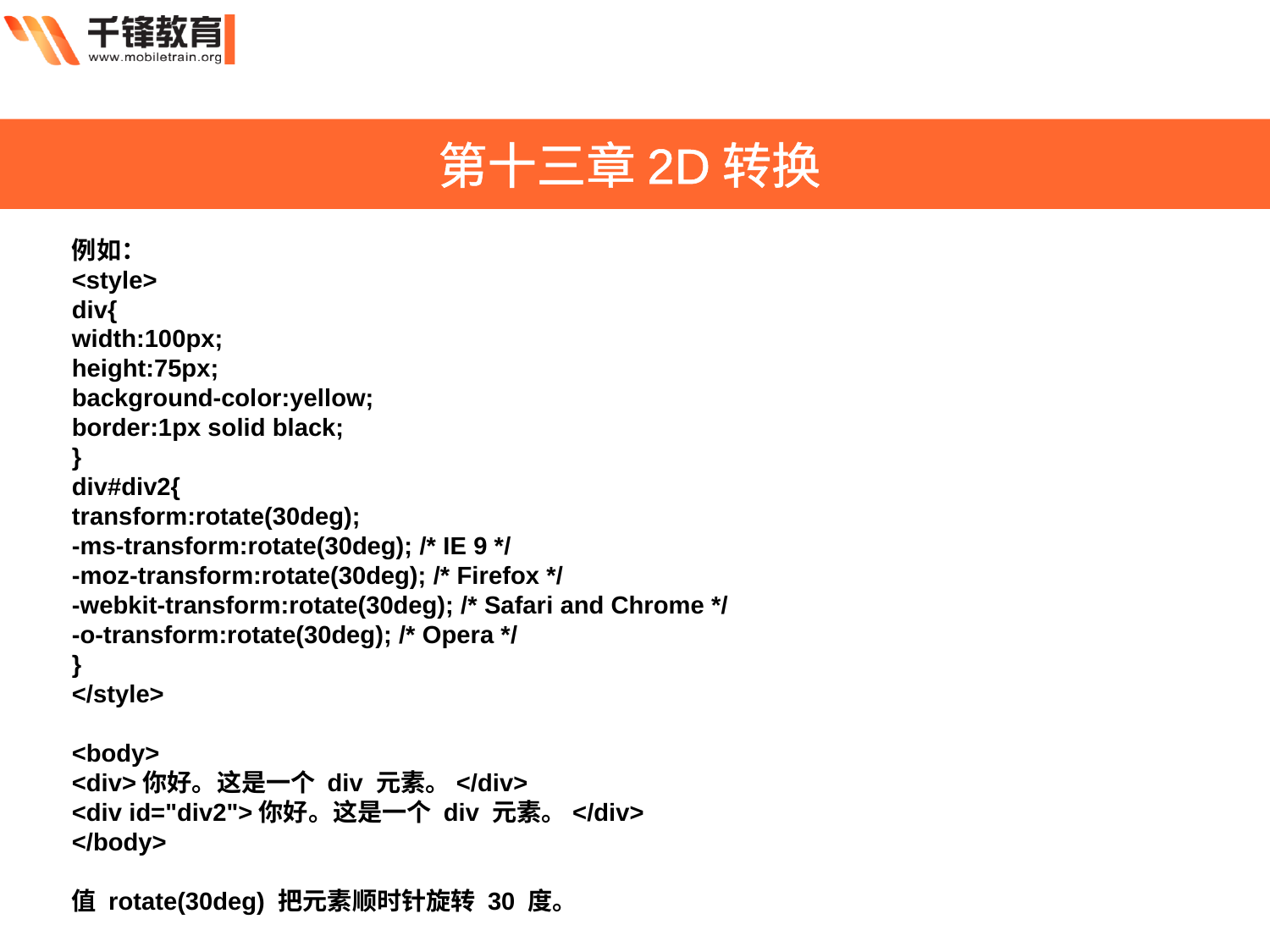

第十三章2D转换
例如：
<style>
div{
width:100px;
height:75px;
background-color:yellow;
border:1px solid black;
}
div#div2{
transform:rotate(30deg);
-ms-transform:rotate(30deg); /* IE 9 */
-moz-transform:rotate(30deg); /* Firefox */
-webkit-transform:rotate(30deg); /* Safari and Chrome */
-o-transform:rotate(30deg); /* Opera */
}
</style>

<body>
<div>你好。这是一个 div 元素。</div>
<div id="div2">你好。这是一个 div 元素。</div>
</body>

值 rotate(30deg) 把元素顺时针旋转 30 度。